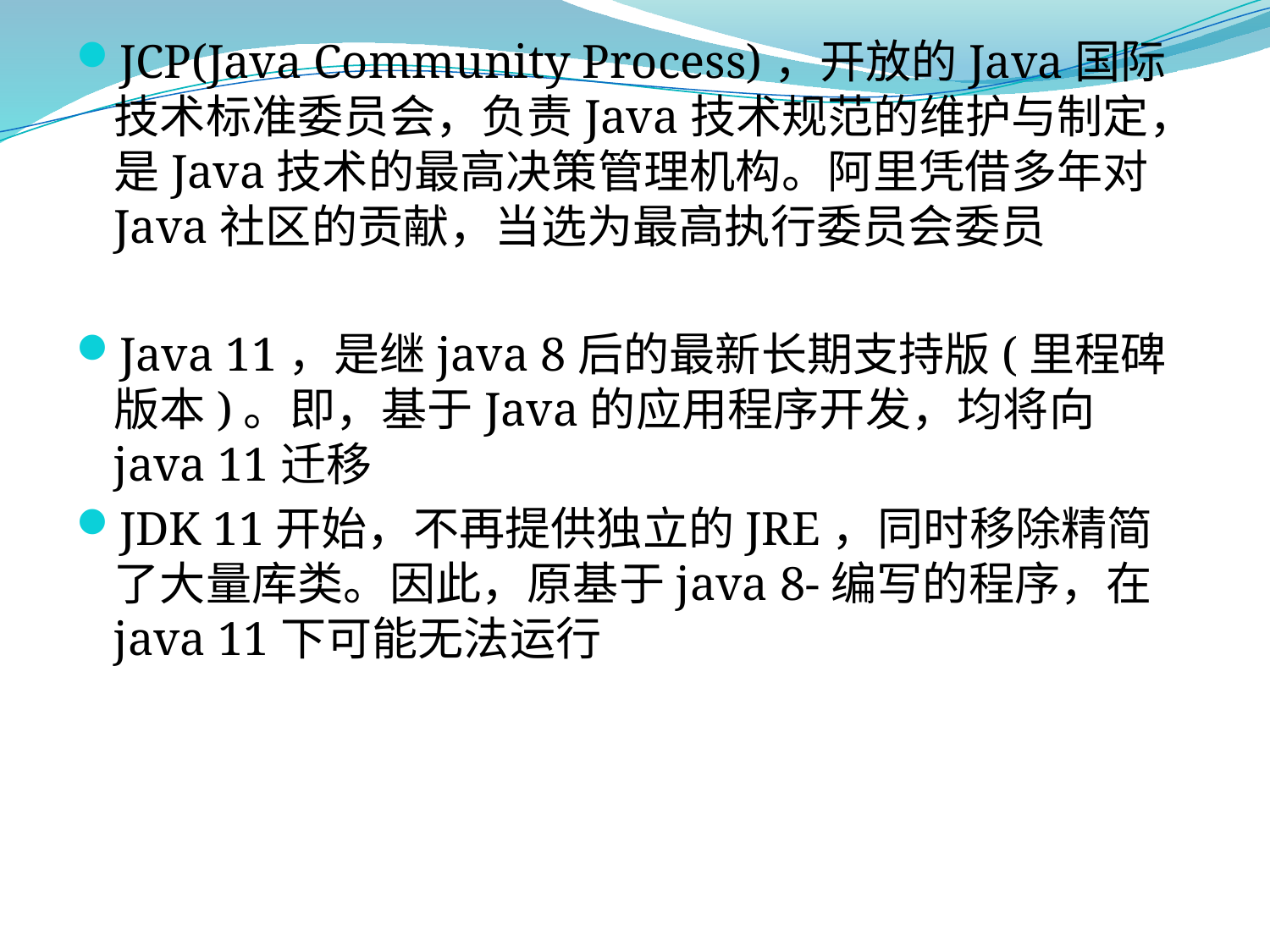

JCP(Java Community Process)，开放的Java国际技术标准委员会，负责Java技术规范的维护与制定，是Java技术的最高决策管理机构。阿里凭借多年对Java社区的贡献，当选为最高执行委员会委员

Java 11，是继java 8后的最新长期支持版(里程碑版本)。即，基于Java的应用程序开发，均将向java 11迁移
JDK 11开始，不再提供独立的JRE，同时移除精简了大量库类。因此，原基于java 8-编写的程序，在java 11下可能无法运行
13